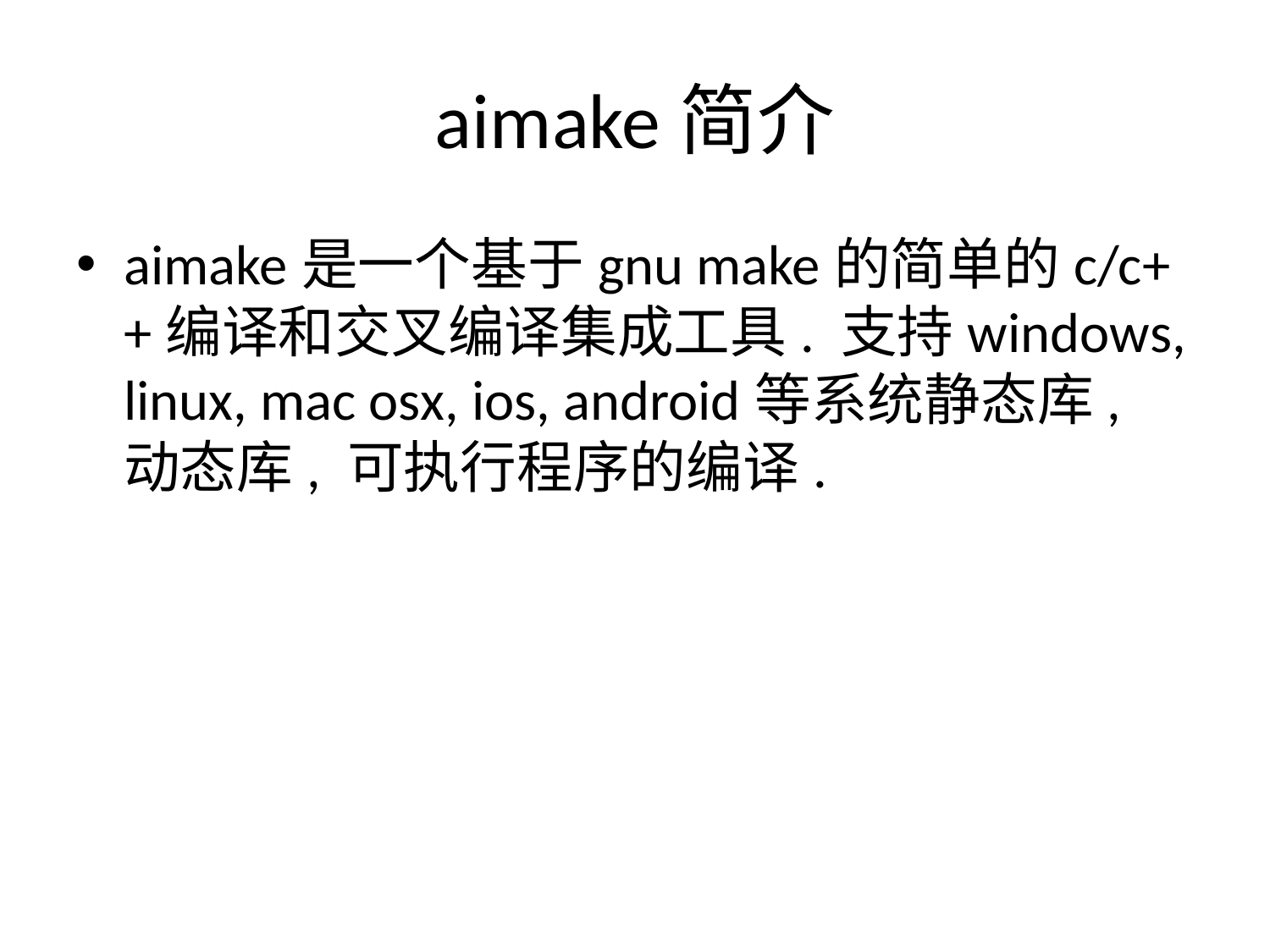

# aimake简介
aimake是一个基于gnu make的简单的c/c++编译和交叉编译集成工具. 支持windows, linux, mac osx, ios, android等系统静态库, 动态库, 可执行程序的编译.